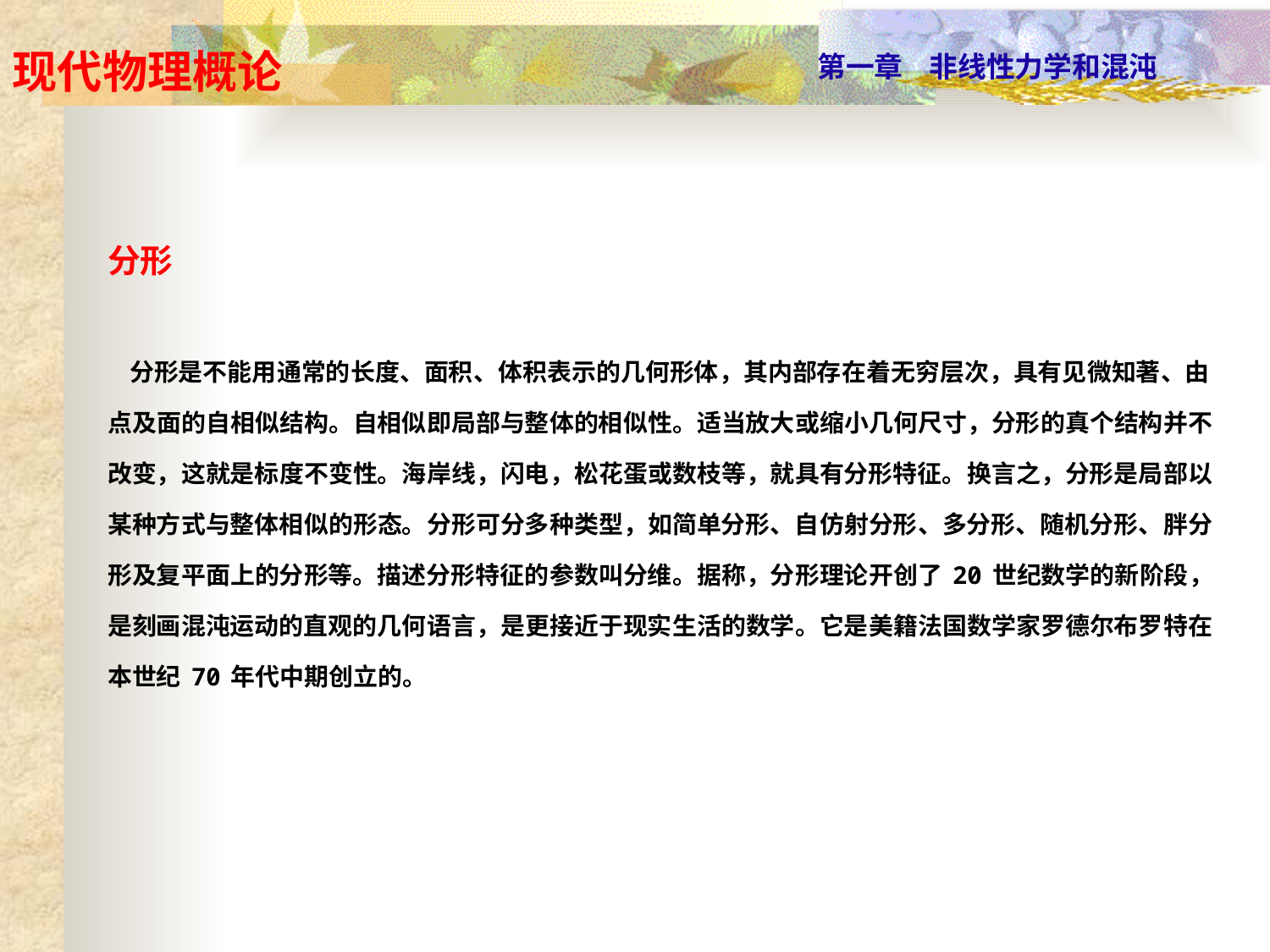

分形
    分形是不能用通常的长度、面积、体积表示的几何形体，其内部存在着无穷层次，具有见微知著、由点及面的自相似结构。自相似即局部与整体的相似性。适当放大或缩小几何尺寸，分形的真个结构并不改变，这就是标度不变性。海岸线，闪电，松花蛋或数枝等，就具有分形特征。换言之，分形是局部以某种方式与整体相似的形态。分形可分多种类型，如简单分形、自仿射分形、多分形、随机分形、胖分形及复平面上的分形等。描述分形特征的参数叫分维。据称，分形理论开创了20世纪数学的新阶段，是刻画混沌运动的直观的几何语言，是更接近于现实生活的数学。它是美籍法国数学家罗德尔布罗特在本世纪70年代中期创立的。